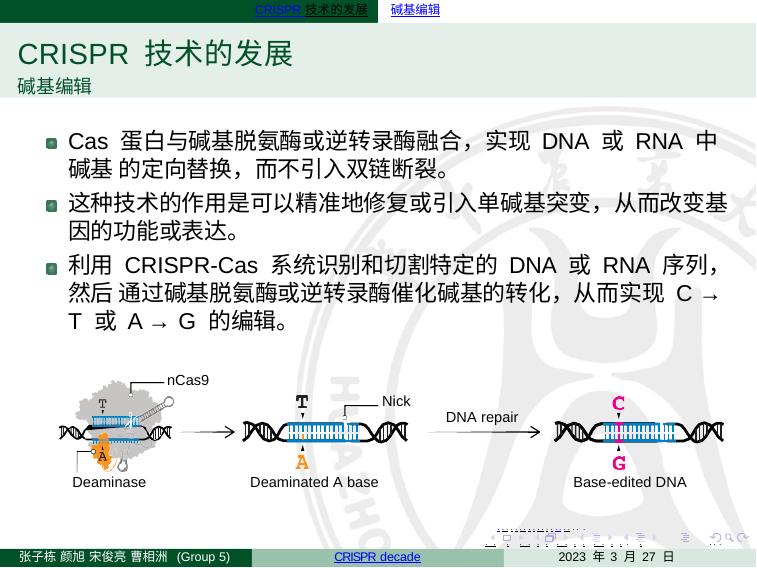

CRISPR 技术的发展	碱基编辑
CRISPR 技术的发展
碱基编辑
Cas 蛋白与碱基脱氨酶或逆转录酶融合，实现 DNA 或 RNA 中碱基 的定向替换，而不引入双链断裂。
这种技术的作用是可以精准地修复或引入单碱基突变，从而改变基 因的功能或表达。
利用 CRISPR-Cas 系统识别和切割特定的 DNA 或 RNA 序列，然后 通过碱基脱氨酶或逆转录酶催化碱基的转化，从而实现 C → T 或 A → G 的编辑。
nCas9
Nick
DNA repair

Deaminase
Deaminated A base
Base-edited DNA
. . . . . . . . . . . . . . . . . . . .
.   .     .     .   .   .   .    .   .   .   .    .   .   .   . .     .	. . .
2023 年 3 月 27 日	14 / 22
张子栋 颜旭 宋俊亮 曹相洲 (Group 5)
CRISPR decade